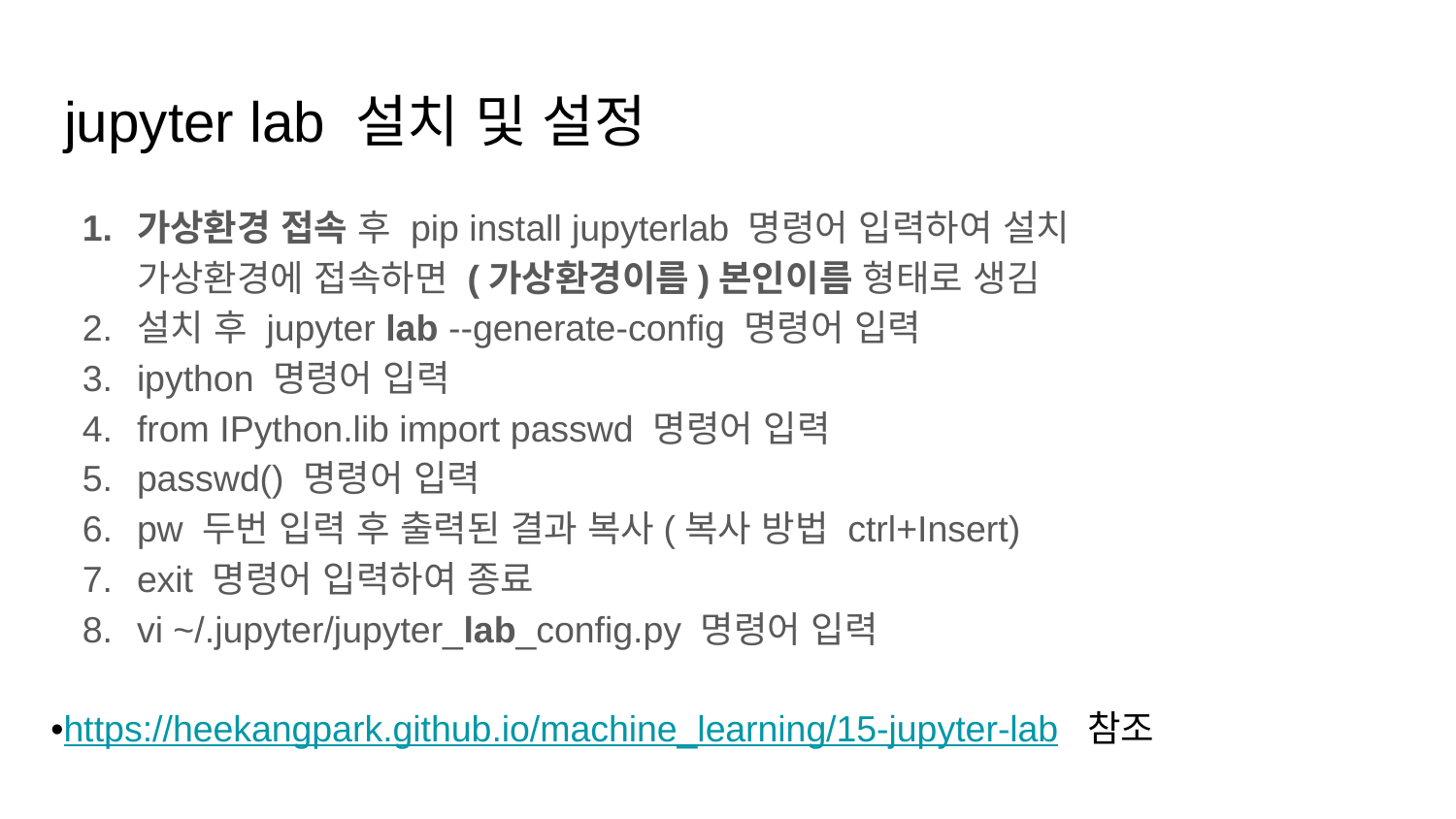

# jupyter lab 설치 및 설정
가상환경 접속 후 pip install jupyterlab 명령어 입력하여 설치
가상환경에 접속하면 (가상환경이름)본인이름 형태로 생김
설치 후 jupyter lab --generate-config 명령어 입력
ipython 명령어 입력
from IPython.lib import passwd 명령어 입력
passwd() 명령어 입력
pw 두번 입력 후 출력된 결과 복사(복사 방법 ctrl+Insert)
exit 명령어 입력하여 종료
vi ~/.jupyter/jupyter_lab_config.py 명령어 입력

•https://heekangpark.github.io/machine_learning/15-jupyter-lab  참조